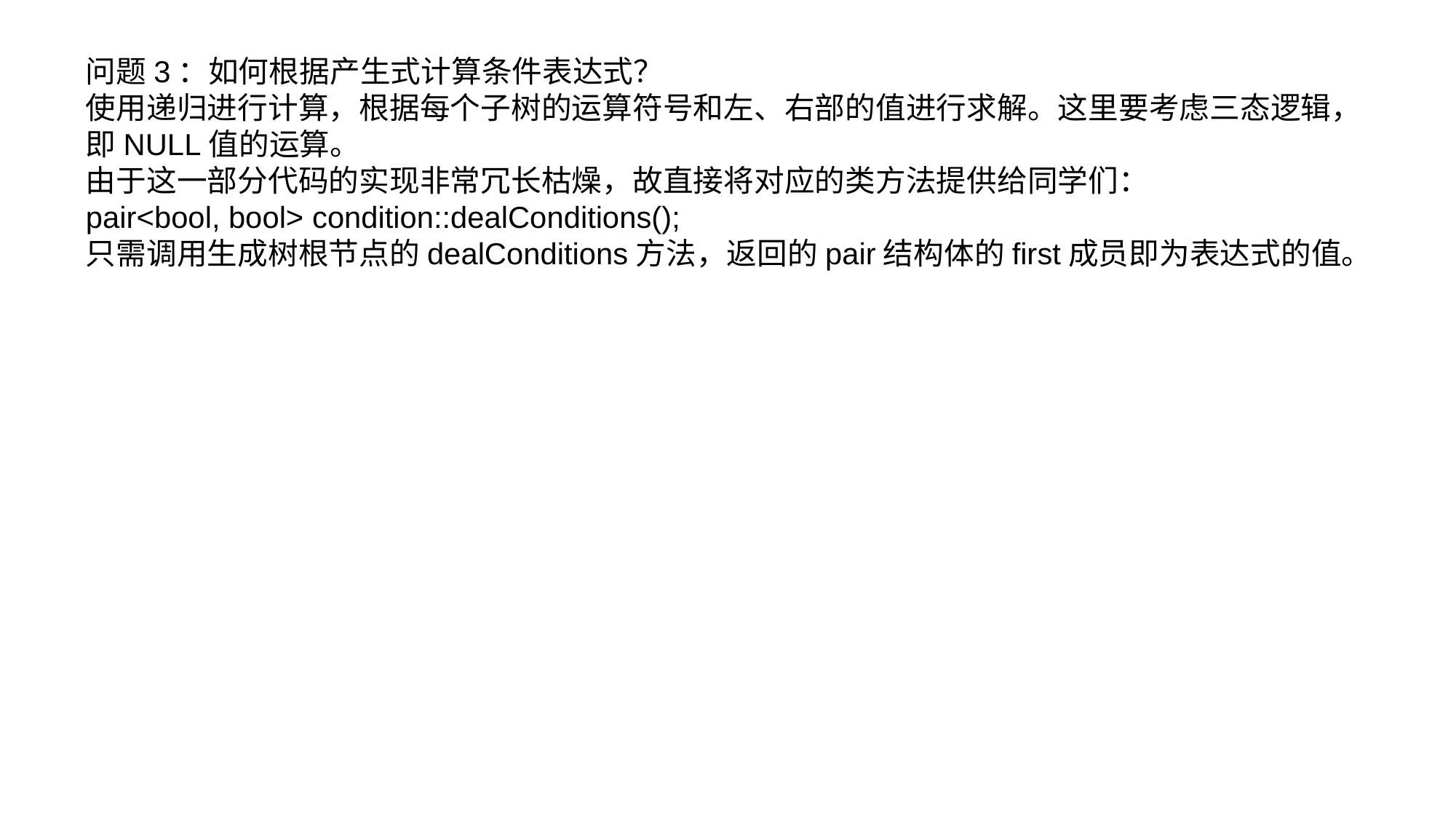

问题3：如何根据产生式计算条件表达式？
使用递归进行计算，根据每个子树的运算符号和左、右部的值进行求解。这里要考虑三态逻辑，即NULL值的运算。
由于这一部分代码的实现非常冗长枯燥，故直接将对应的类方法提供给同学们：
pair<bool, bool> condition::dealConditions();
只需调用生成树根节点的dealConditions方法，返回的pair结构体的first成员即为表达式的值。